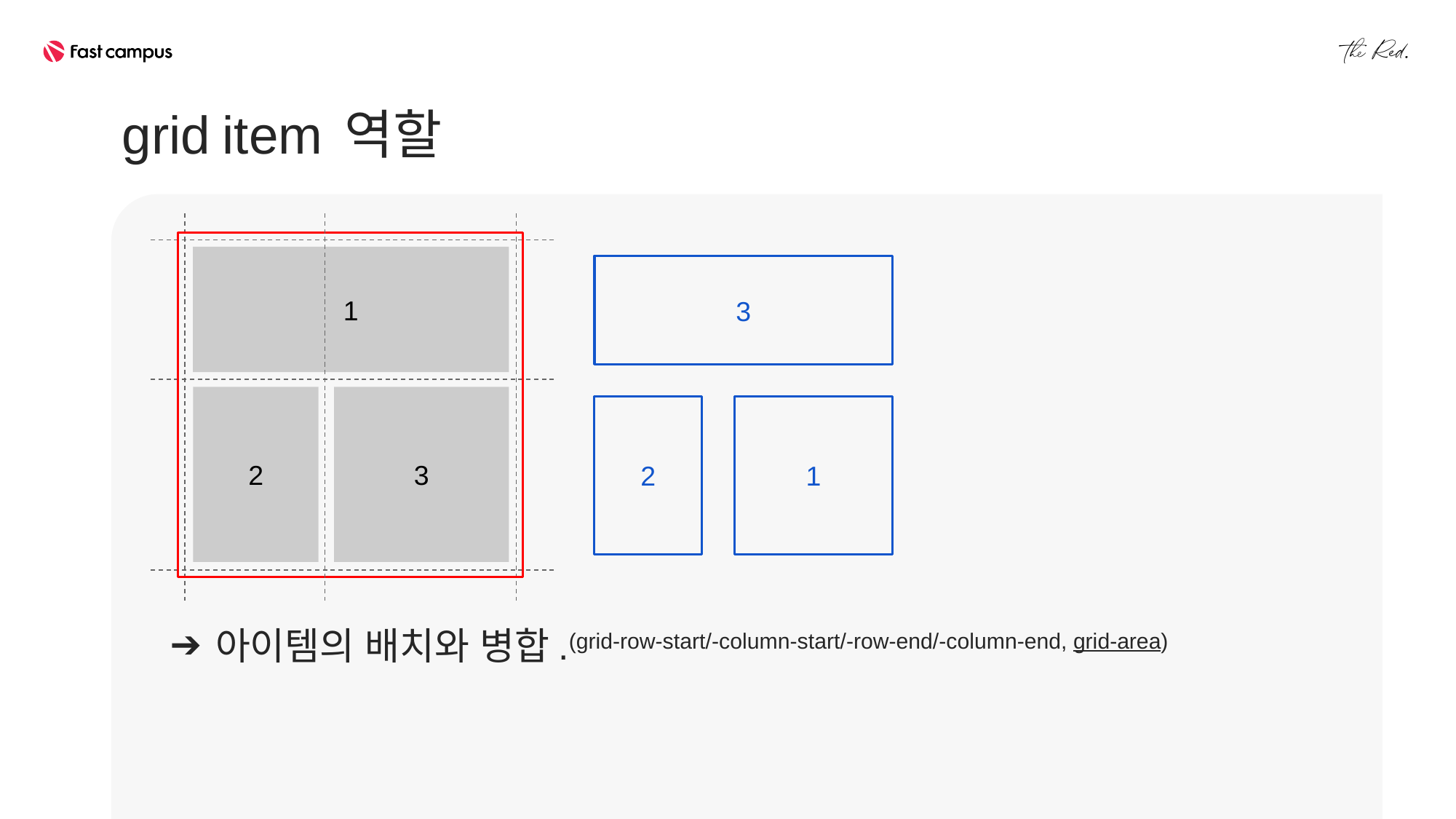

grid item 역할

1
3
2
3
2
1
아이템의 배치와 병합.(grid-row-start/-column-start/-row-end/-column-end, grid-area)